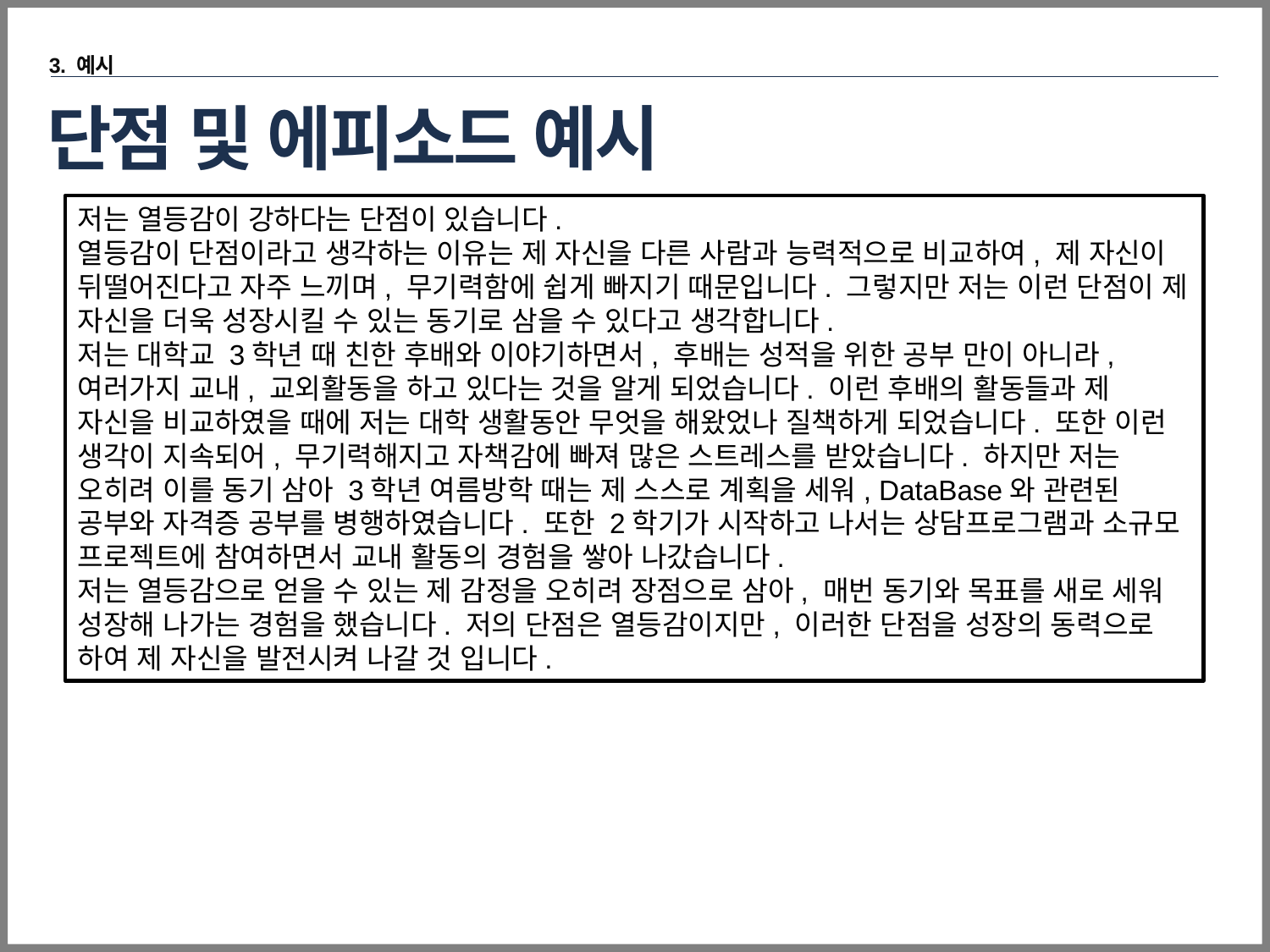

3. 예시
# 단점 및 에피소드 예시
저는 열등감이 강하다는 단점이 있습니다.
열등감이 단점이라고 생각하는 이유는 제 자신을 다른 사람과 능력적으로 비교하여, 제 자신이 뒤떨어진다고 자주 느끼며, 무기력함에 쉽게 빠지기 때문입니다. 그렇지만 저는 이런 단점이 제 자신을 더욱 성장시킬 수 있는 동기로 삼을 수 있다고 생각합니다.
저는 대학교 3학년 때 친한 후배와 이야기하면서, 후배는 성적을 위한 공부 만이 아니라, 여러가지 교내, 교외활동을 하고 있다는 것을 알게 되었습니다. 이런 후배의 활동들과 제 자신을 비교하였을 때에 저는 대학 생활동안 무엇을 해왔었나 질책하게 되었습니다. 또한 이런 생각이 지속되어, 무기력해지고 자책감에 빠져 많은 스트레스를 받았습니다. 하지만 저는 오히려 이를 동기 삼아 3학년 여름방학 때는 제 스스로 계획을 세워, DataBase와 관련된 공부와 자격증 공부를 병행하였습니다. 또한 2학기가 시작하고 나서는 상담프로그램과 소규모 프로젝트에 참여하면서 교내 활동의 경험을 쌓아 나갔습니다.
저는 열등감으로 얻을 수 있는 제 감정을 오히려 장점으로 삼아, 매번 동기와 목표를 새로 세워 성장해 나가는 경험을 했습니다. 저의 단점은 열등감이지만, 이러한 단점을 성장의 동력으로 하여 제 자신을 발전시켜 나갈 것 입니다.